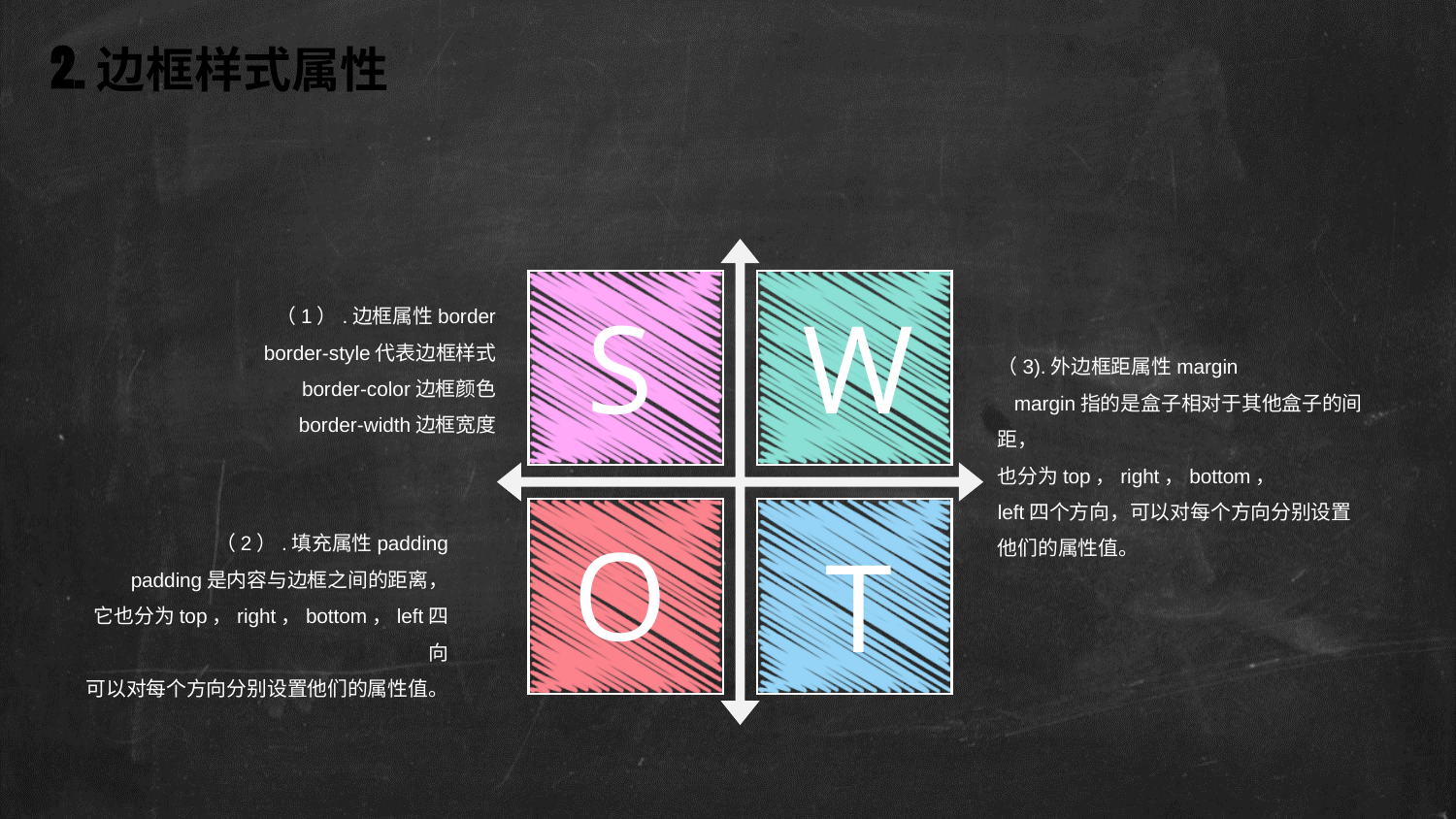

2.边框样式属性

S

W
（1）.边框属性border
     border-style代表边框样式
     border-color边框颜色
     border-width边框宽度
（3).外边框距属性margin
   margin指的是盒子相对于其他盒子的间距，
也分为top，right，bottom，
left四个方向，可以对每个方向分别设置他们的属性值。

O

T
（2）.填充属性padding
    padding是内容与边框之间的距离，
它也分为top，right，bottom，left四向
可以对每个方向分别设置他们的属性值。